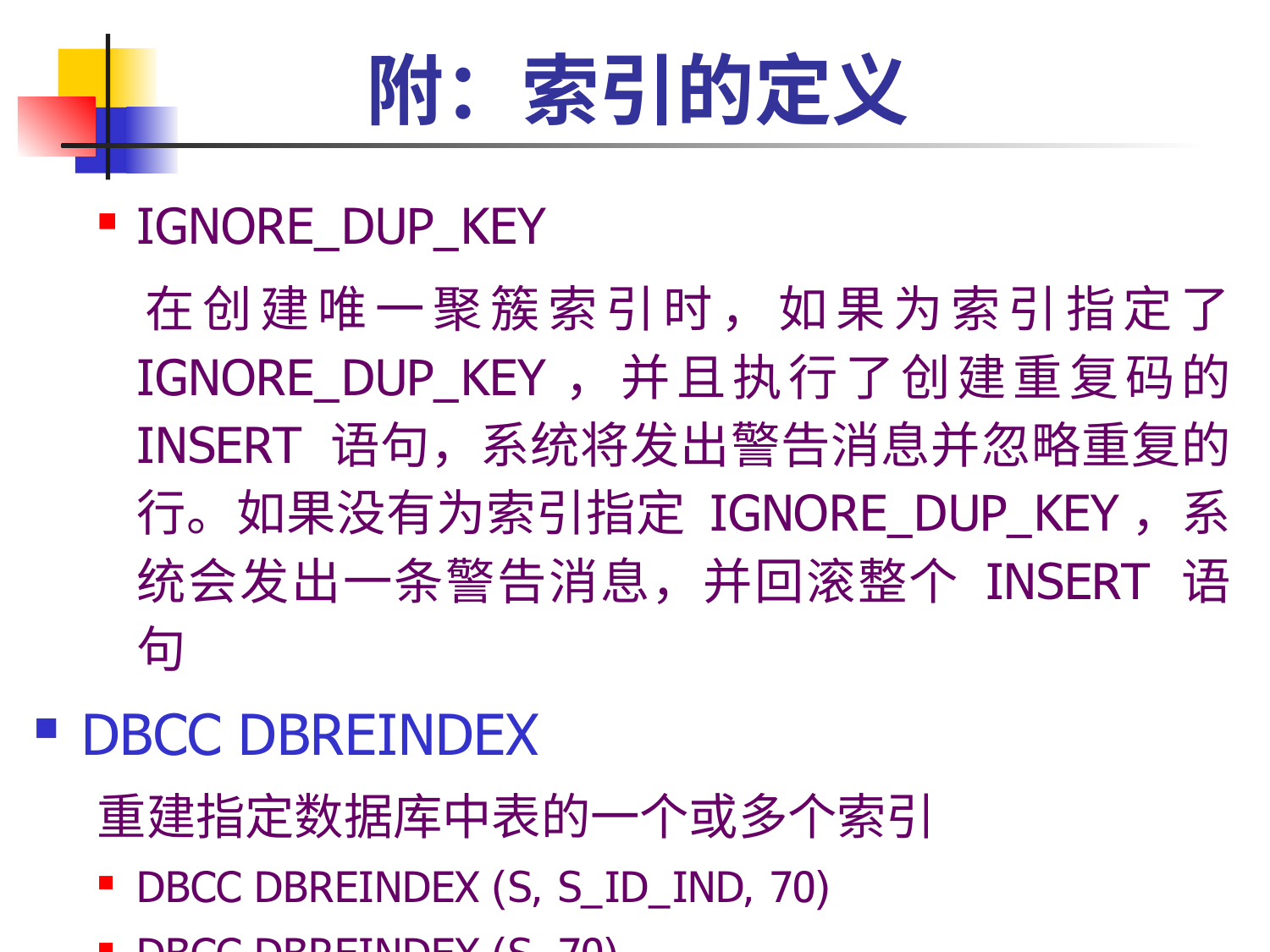

# 附：索引的定义
IGNORE_DUP_KEY
	在创建唯一聚簇索引时，如果为索引指定了 IGNORE_DUP_KEY，并且执行了创建重复码的 INSERT 语句，系统将发出警告消息并忽略重复的行。如果没有为索引指定 IGNORE_DUP_KEY，系统会发出一条警告消息，并回滚整个 INSERT 语句
DBCC DBREINDEX
重建指定数据库中表的一个或多个索引
DBCC DBREINDEX (S, S_ID_IND, 70)
DBCC DBREINDEX (S, 70)